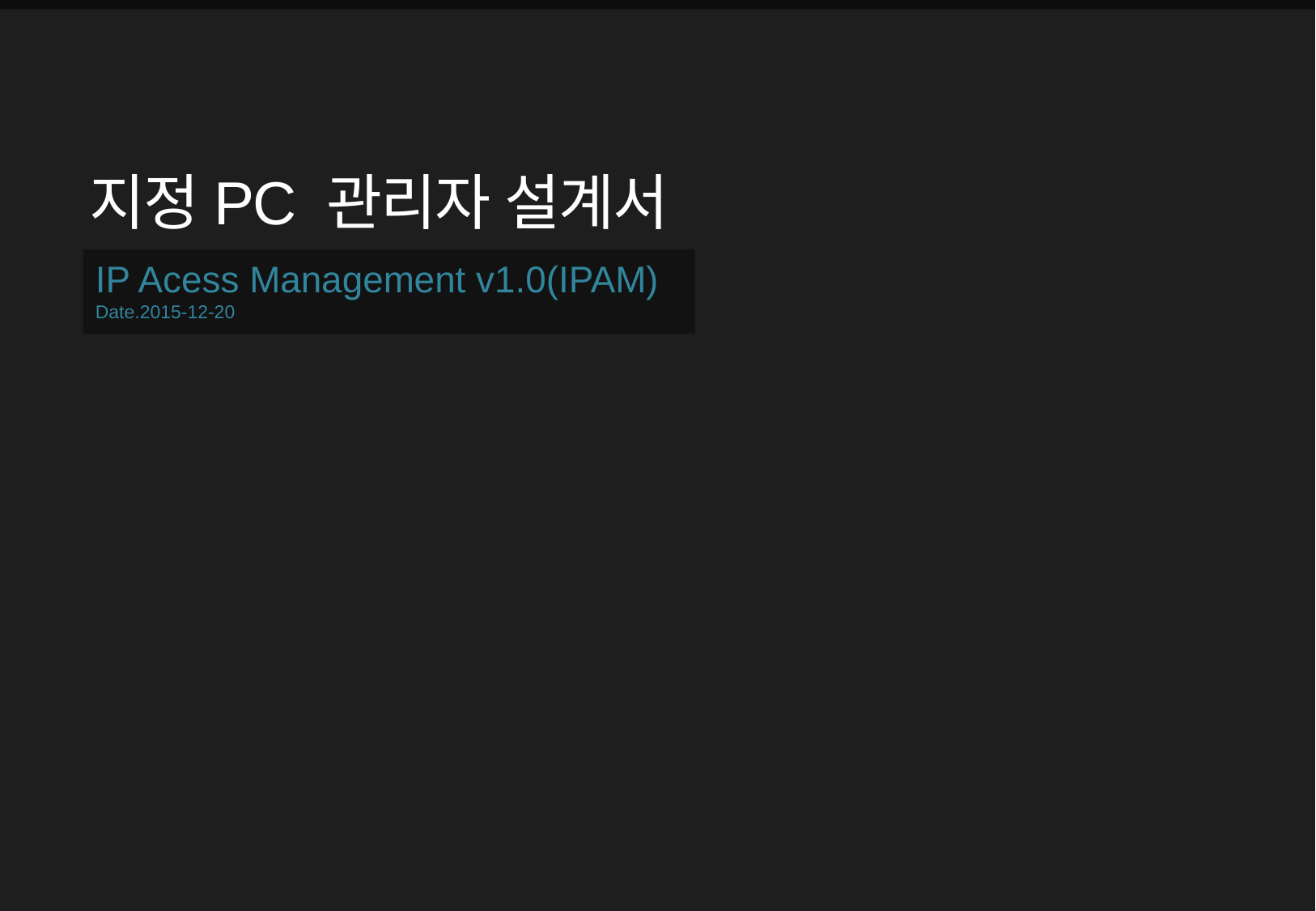

# 지정PC 관리자 설계서
IP Acess Management v1.0(IPAM)
Date.2015-12-20